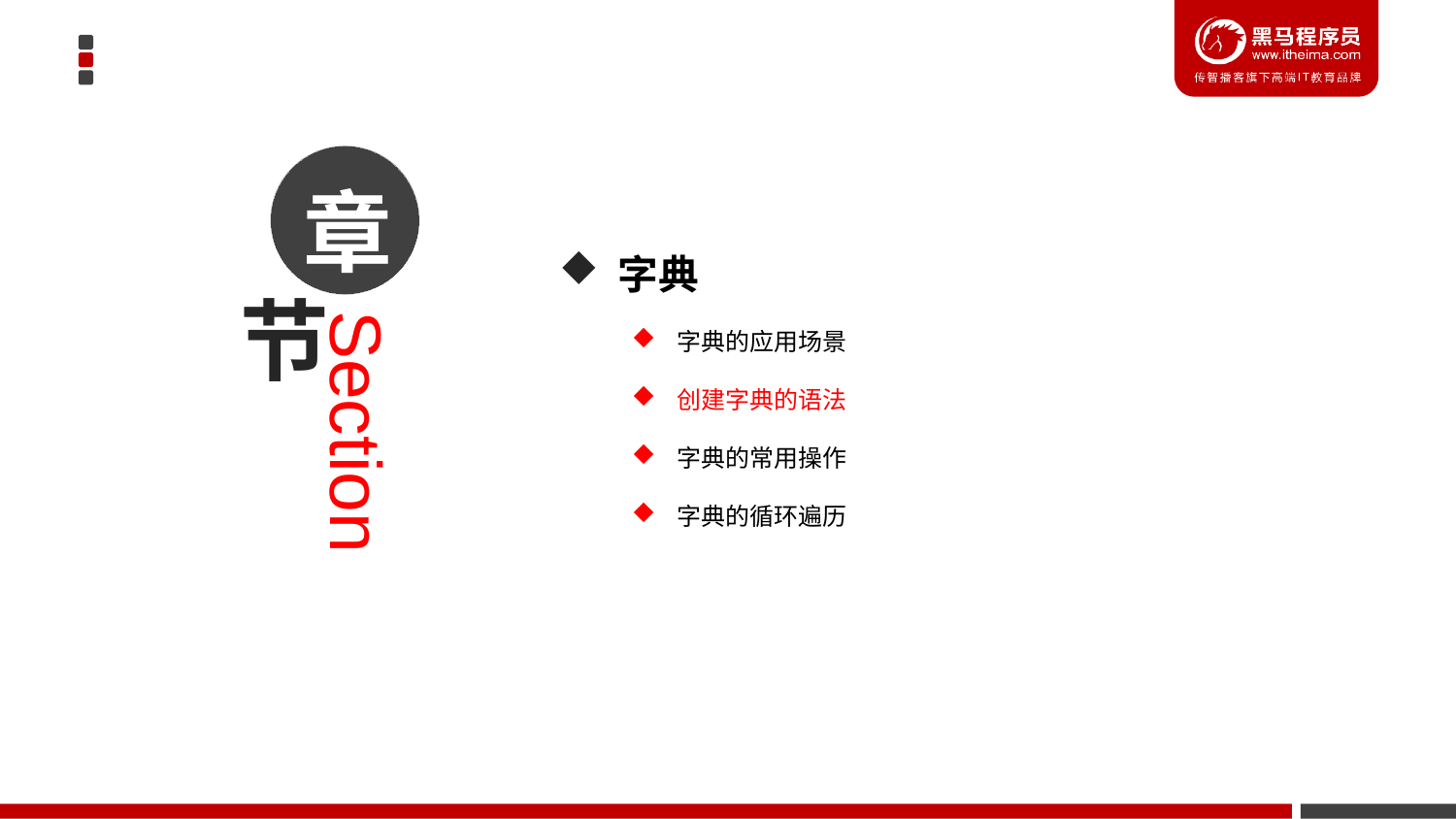

章
 字典
字典的应用场景
创建字典的语法
字典的常用操作
字典的循环遍历

节
Section